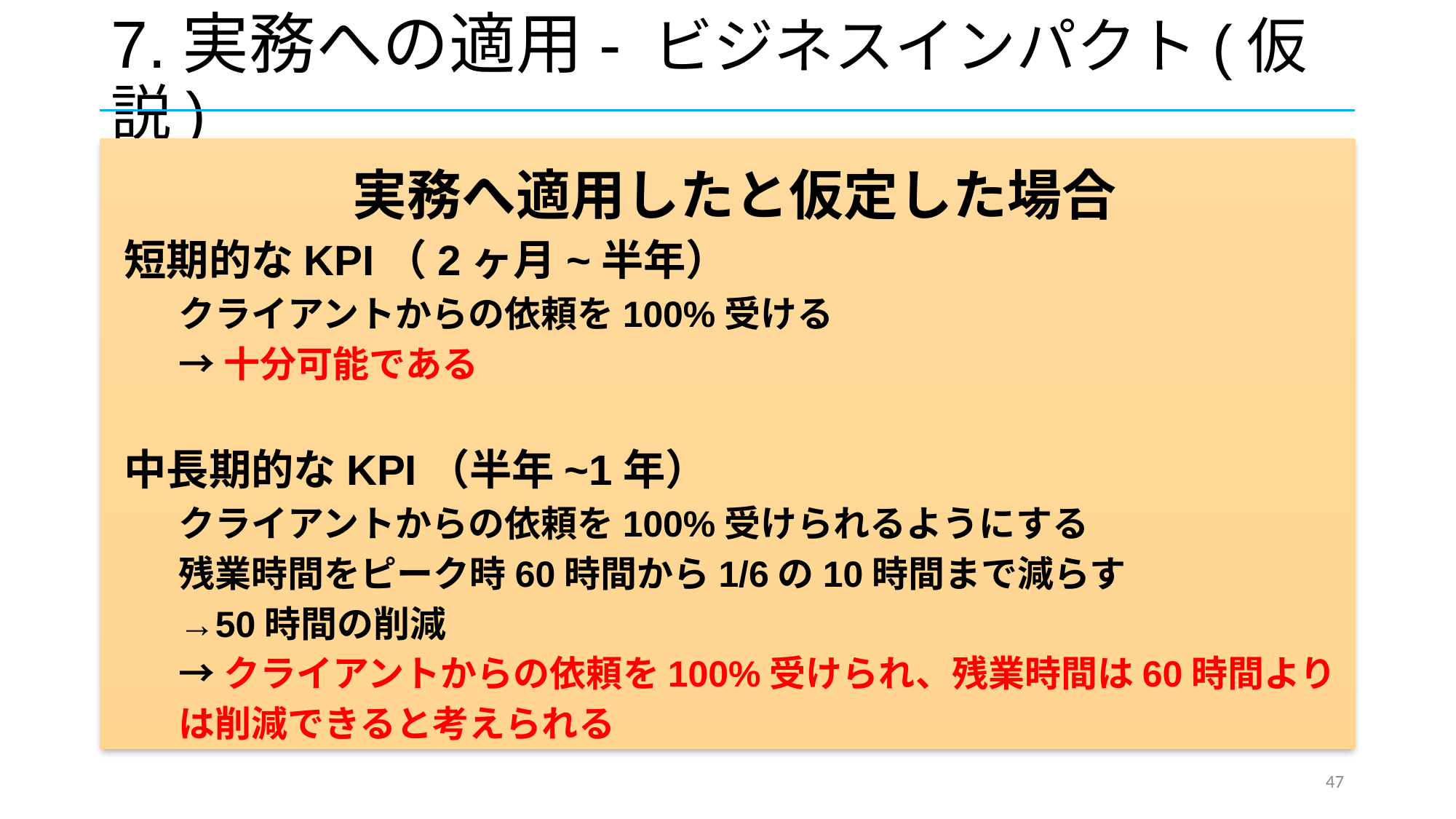

# 7.実務への適用- ビジネスインパクト(仮説)

実務へ適用したと仮定した場合
短期的なKPI（2ヶ月~半年）
クライアントからの依頼を100%受ける
→十分可能である

中長期的なKPI（半年~1年）
クライアントからの依頼を100%受けられるようにする
残業時間をピーク時60時間から1/6の10時間まで減らす
→50時間の削減
→クライアントからの依頼を100%受けられ、残業時間は60時間よりは削減できると考えられる

47